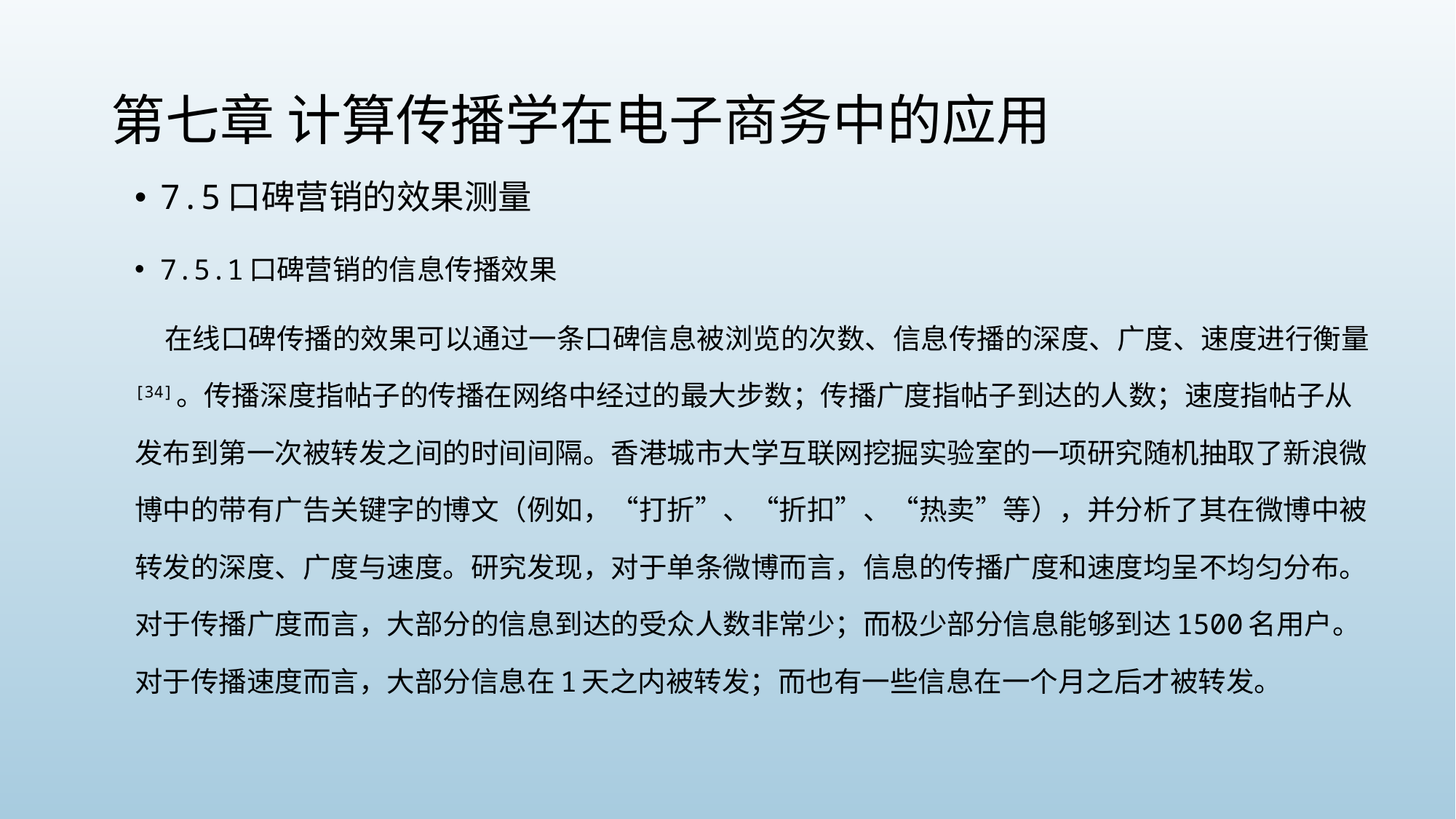

# 第七章 计算传播学在电子商务中的应用
7.5口碑营销的效果测量
7.5.1口碑营销的信息传播效果
    在线口碑传播的效果可以通过一条口碑信息被浏览的次数、信息传播的深度、广度、速度进行衡量[34]。传播深度指帖子的传播在网络中经过的最大步数；传播广度指帖子到达的人数；速度指帖子从发布到第一次被转发之间的时间间隔。香港城市大学互联网挖掘实验室的一项研究随机抽取了新浪微博中的带有广告关键字的博文（例如，“打折”、“折扣”、“热卖”等），并分析了其在微博中被转发的深度、广度与速度。研究发现，对于单条微博而言，信息的传播广度和速度均呈不均匀分布。对于传播广度而言，大部分的信息到达的受众人数非常少；而极少部分信息能够到达1500名用户。对于传播速度而言，大部分信息在1天之内被转发；而也有一些信息在一个月之后才被转发。